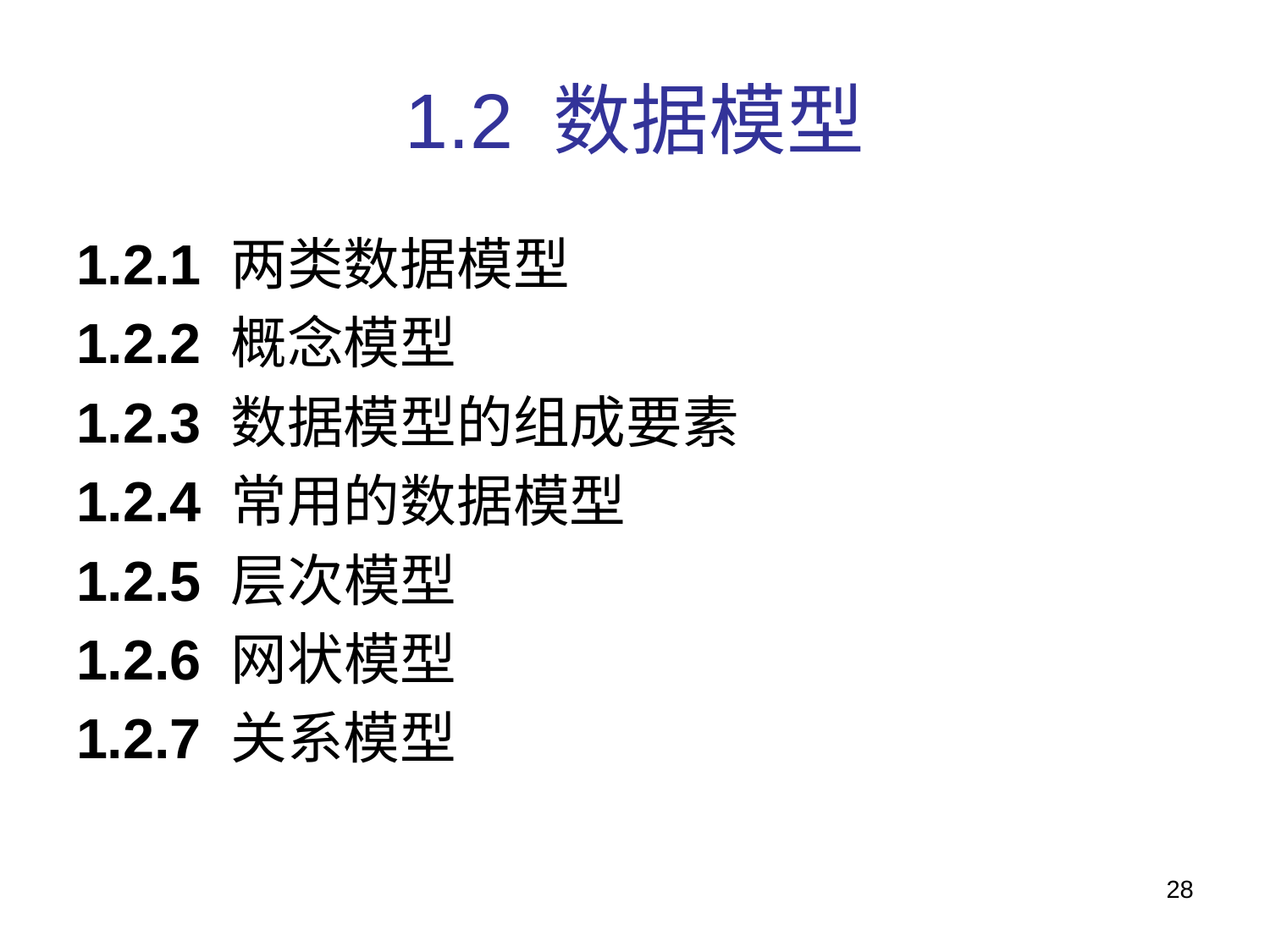

# 1.2 数据模型
1.2.1 两类数据模型
1.2.2 概念模型
1.2.3 数据模型的组成要素
1.2.4 常用的数据模型
1.2.5 层次模型
1.2.6 网状模型
1.2.7 关系模型
28